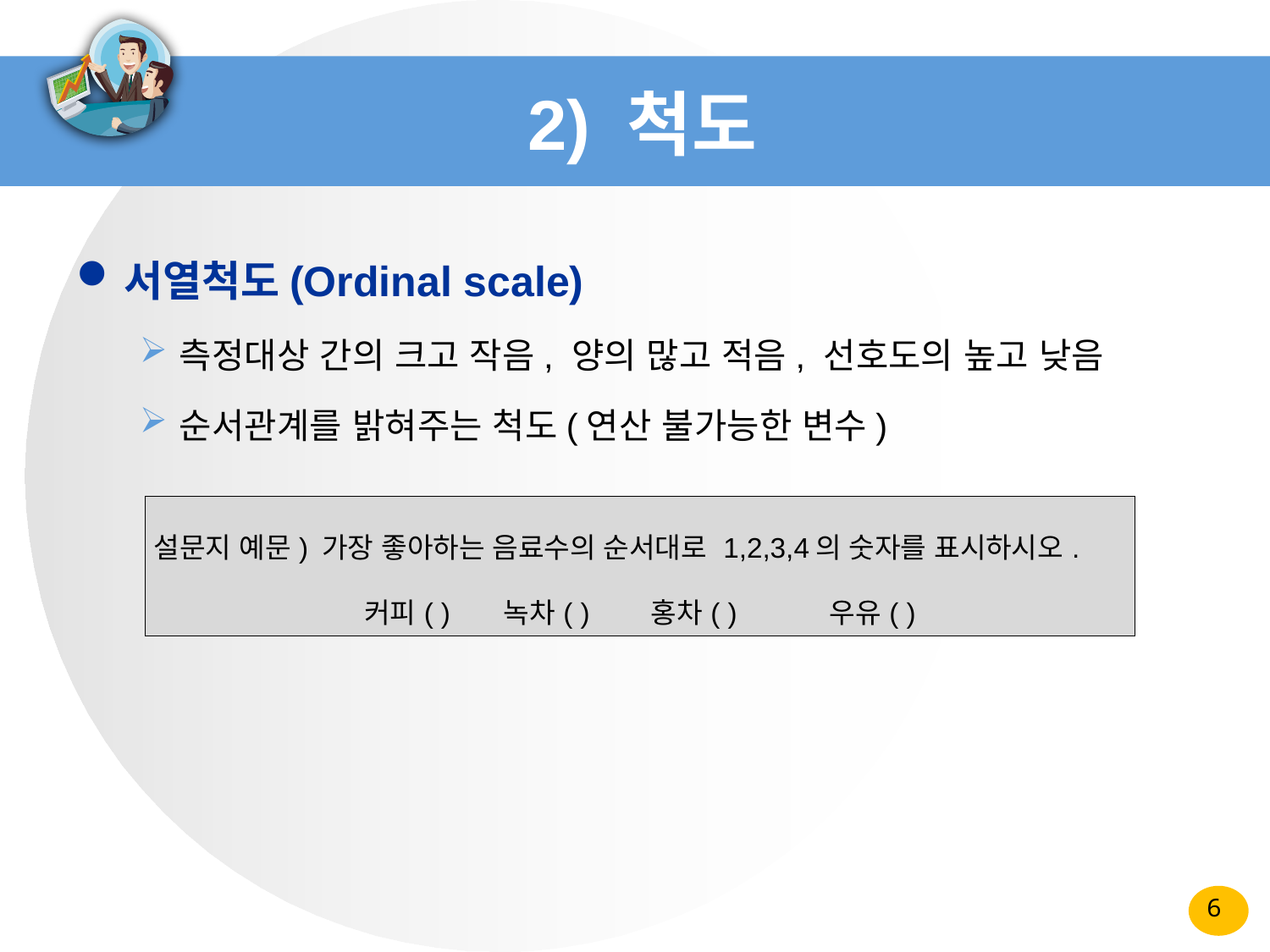

# 2) 척도
서열척도(Ordinal scale)
측정대상 간의 크고 작음, 양의 많고 적음, 선호도의 높고 낮음
순서관계를 밝혀주는 척도(연산 불가능한 변수)
| 설문지 예문) 가장 좋아하는 음료수의 순서대로 1,2,3,4의 숫자를 표시하시오. 커피( ) 녹차( ) 홍차( ) 우유( ) |
| --- |
6